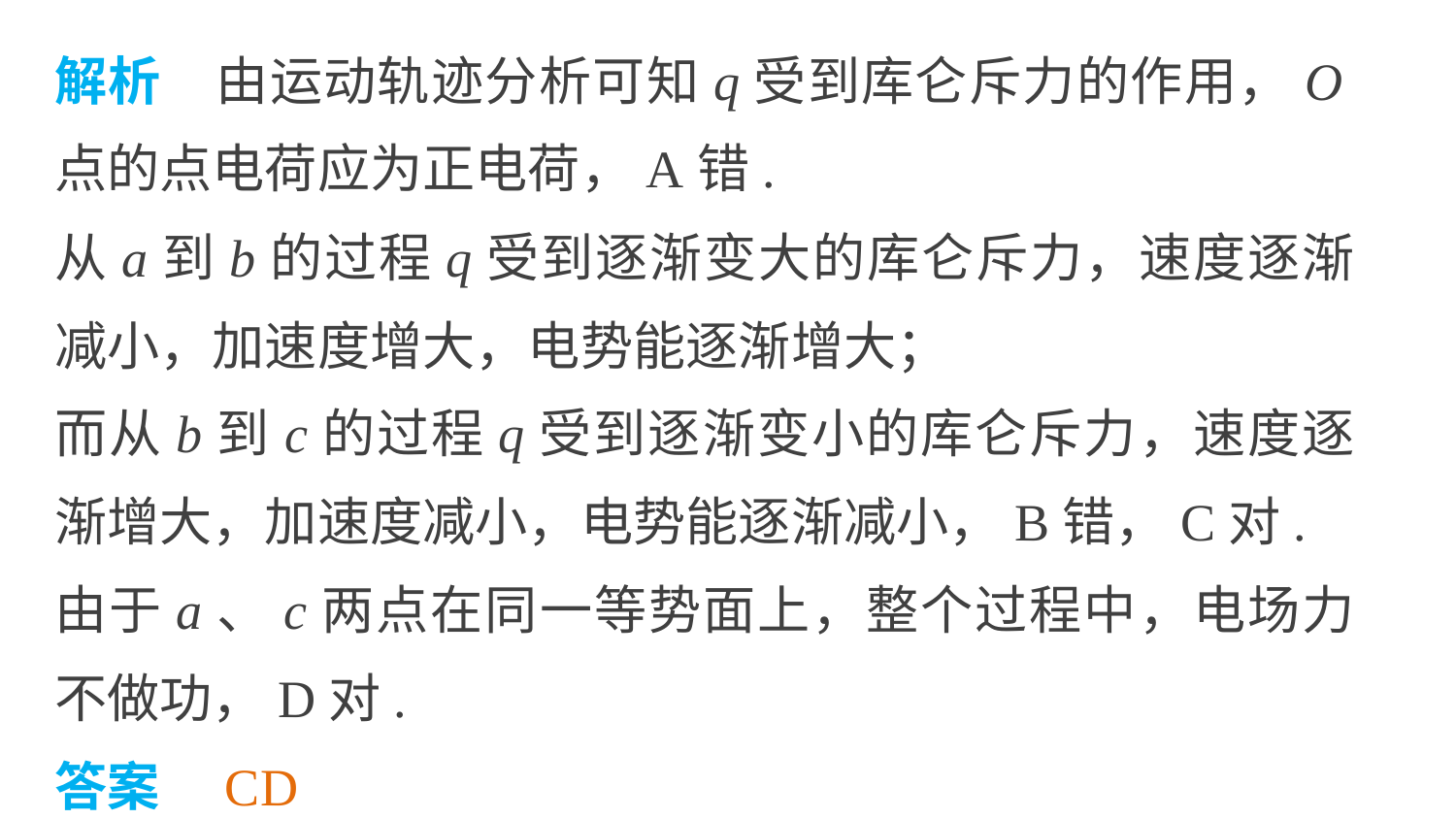

解析　由运动轨迹分析可知q受到库仑斥力的作用，O点的点电荷应为正电荷，A错.
从a到b的过程q受到逐渐变大的库仑斥力，速度逐渐减小，加速度增大，电势能逐渐增大；
而从b到c的过程q受到逐渐变小的库仑斥力，速度逐渐增大，加速度减小，电势能逐渐减小，B错，C对.
由于a、c两点在同一等势面上，整个过程中，电场力不做功，D对.
答案　CD